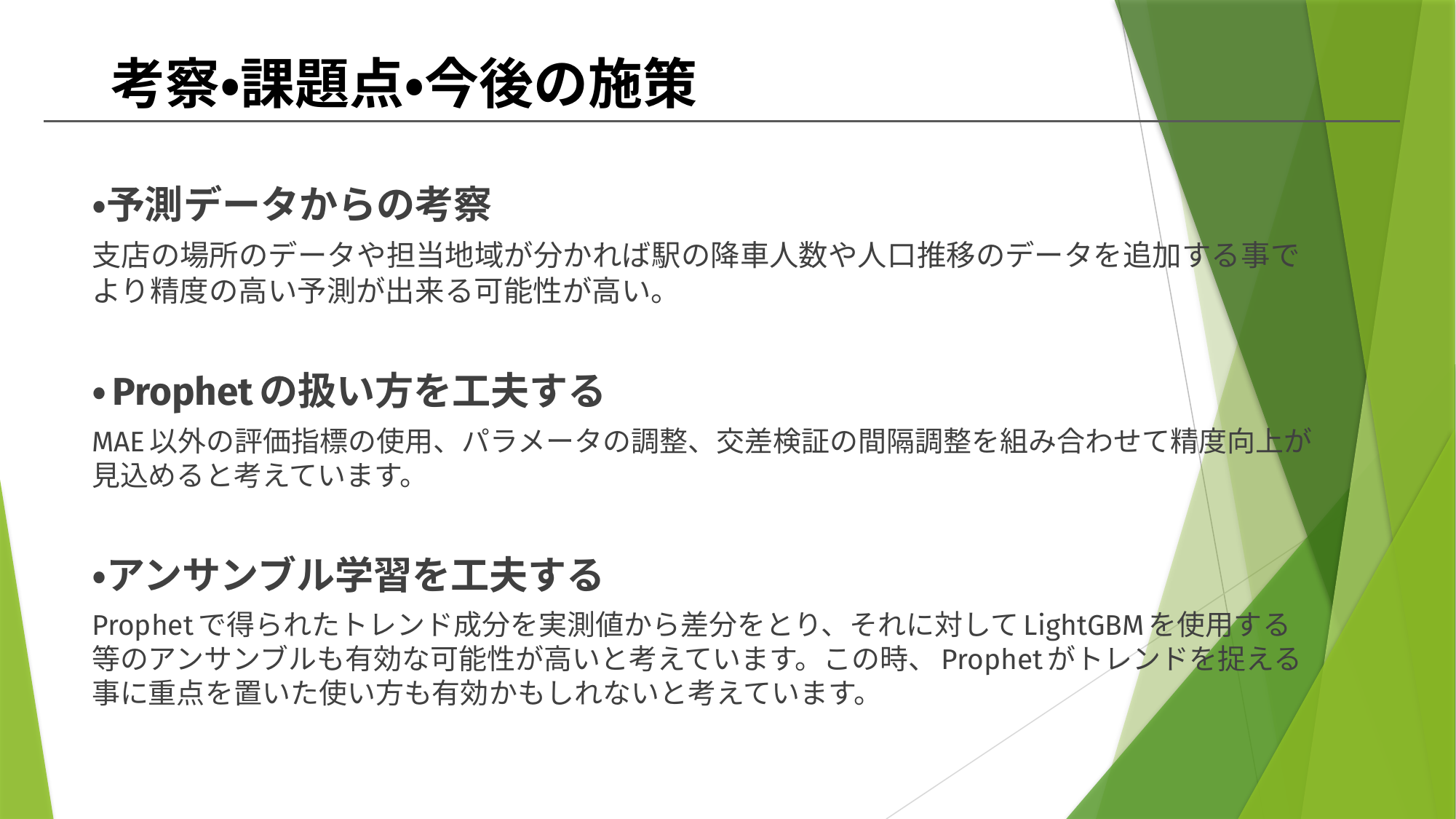

# 考察・課題点・今後の施策
・予測データからの考察
支店の場所のデータや担当地域が分かれば駅の降車人数や人口推移のデータを追加する事でより精度の高い予測が出来る可能性が高い。

・Prophetの扱い方を工夫する
MAE以外の評価指標の使用、パラメータの調整、交差検証の間隔調整を組み合わせて精度向上が見込めると考えています。

・アンサンブル学習を工夫する
Prophetで得られたトレンド成分を実測値から差分をとり、それに対してLightGBMを使用する等のアンサンブルも有効な可能性が高いと考えています。この時、Prophetがトレンドを捉える事に重点を置いた使い方も有効かもしれないと考えています。